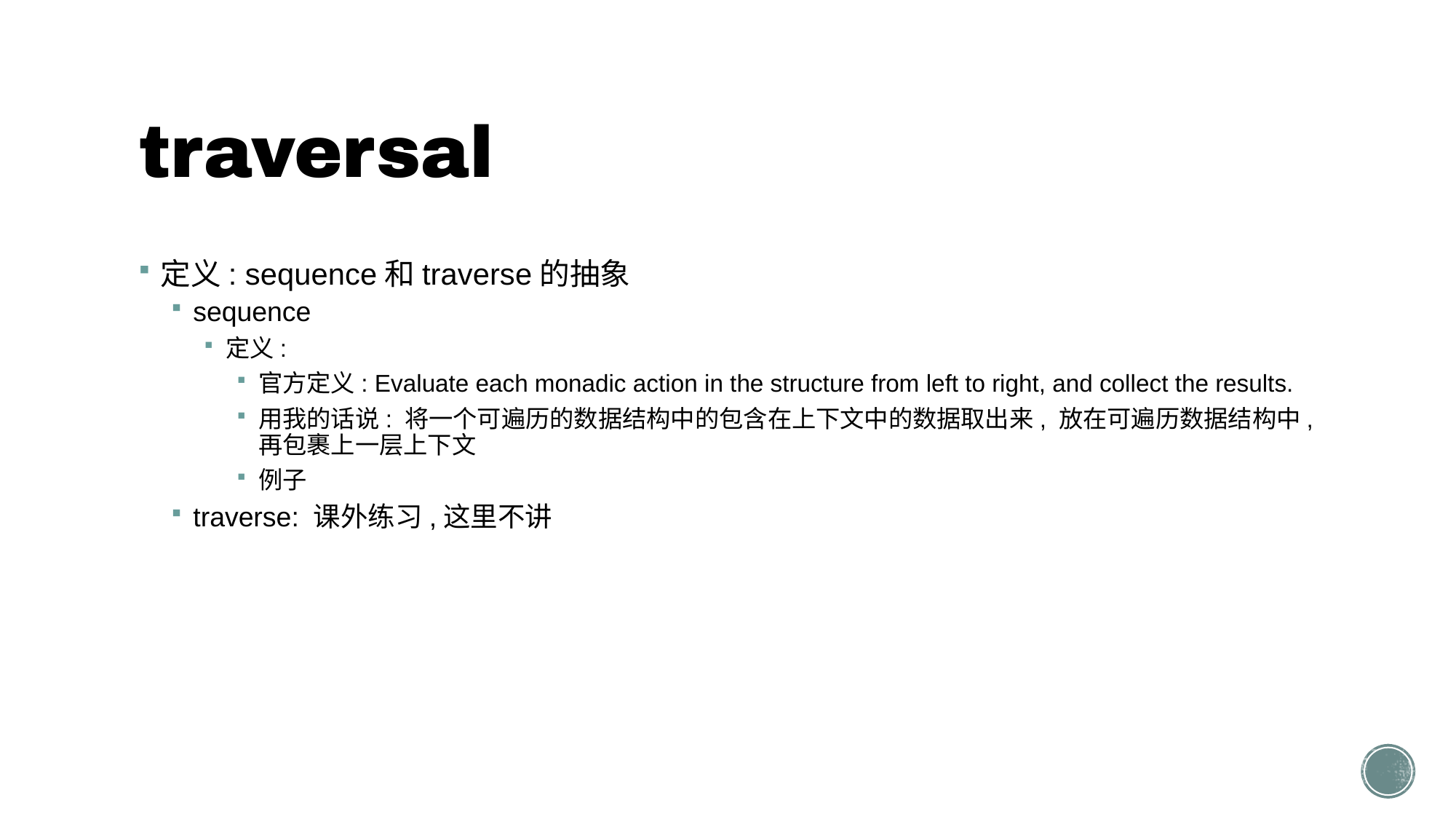

# traversal
定义: sequence和traverse的抽象
sequence
定义:
官方定义: Evaluate each monadic action in the structure from left to right, and collect the results.
用我的话说: 将一个可遍历的数据结构中的包含在上下文中的数据取出来, 放在可遍历数据结构中, 再包裹上一层上下文
例子
traverse: 课外练习,这里不讲